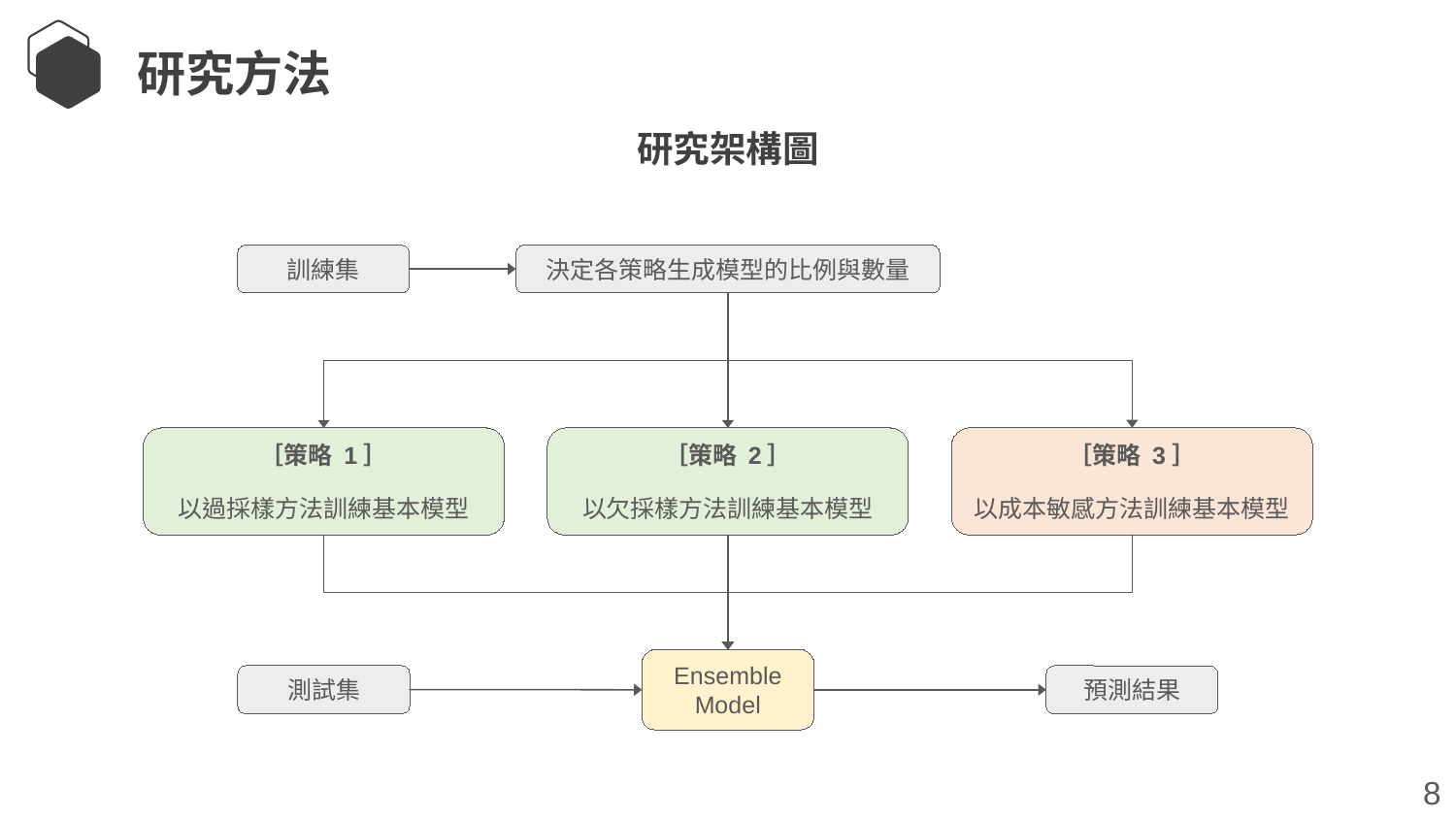

研究方法
研究架構圖
訓練集
決定各策略生成模型的比例與數量
［策略 3］
以成本敏感方法訓練基本模型
［策略 1］
以過採樣方法訓練基本模型
［策略 2］
以欠採樣方法訓練基本模型
Ensemble
Model
測試集
預測結果
8